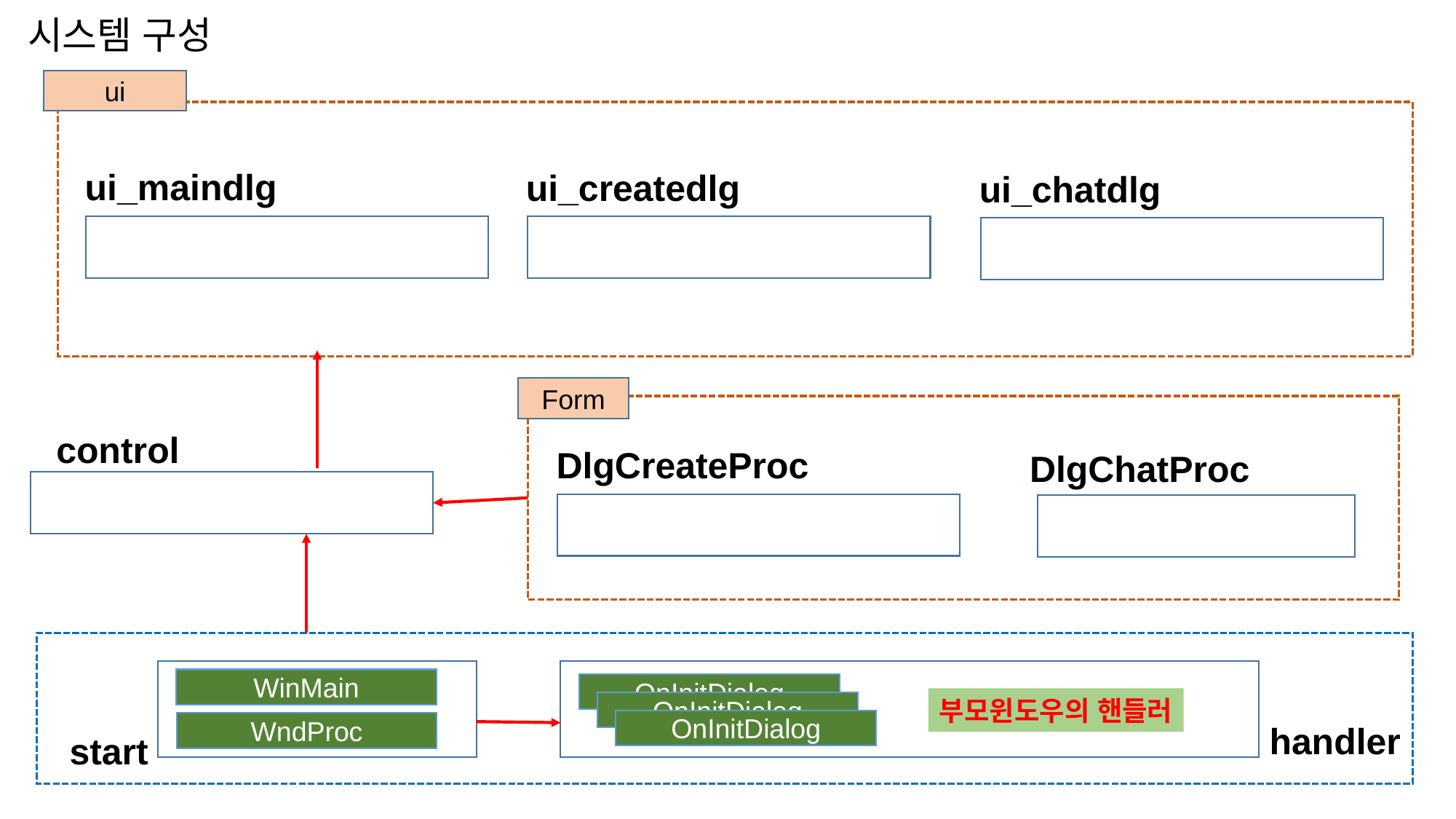

시스템 구성
ui

ui_maindlg
ui_createdlg
ui_chatdlg

Form

control
DlgCreateProc
DlgChatProc

WinMain
OnInitDialog
부모윈도우의 핸들러
OnInitDialog
OnInitDialog
WndProc
handler
start